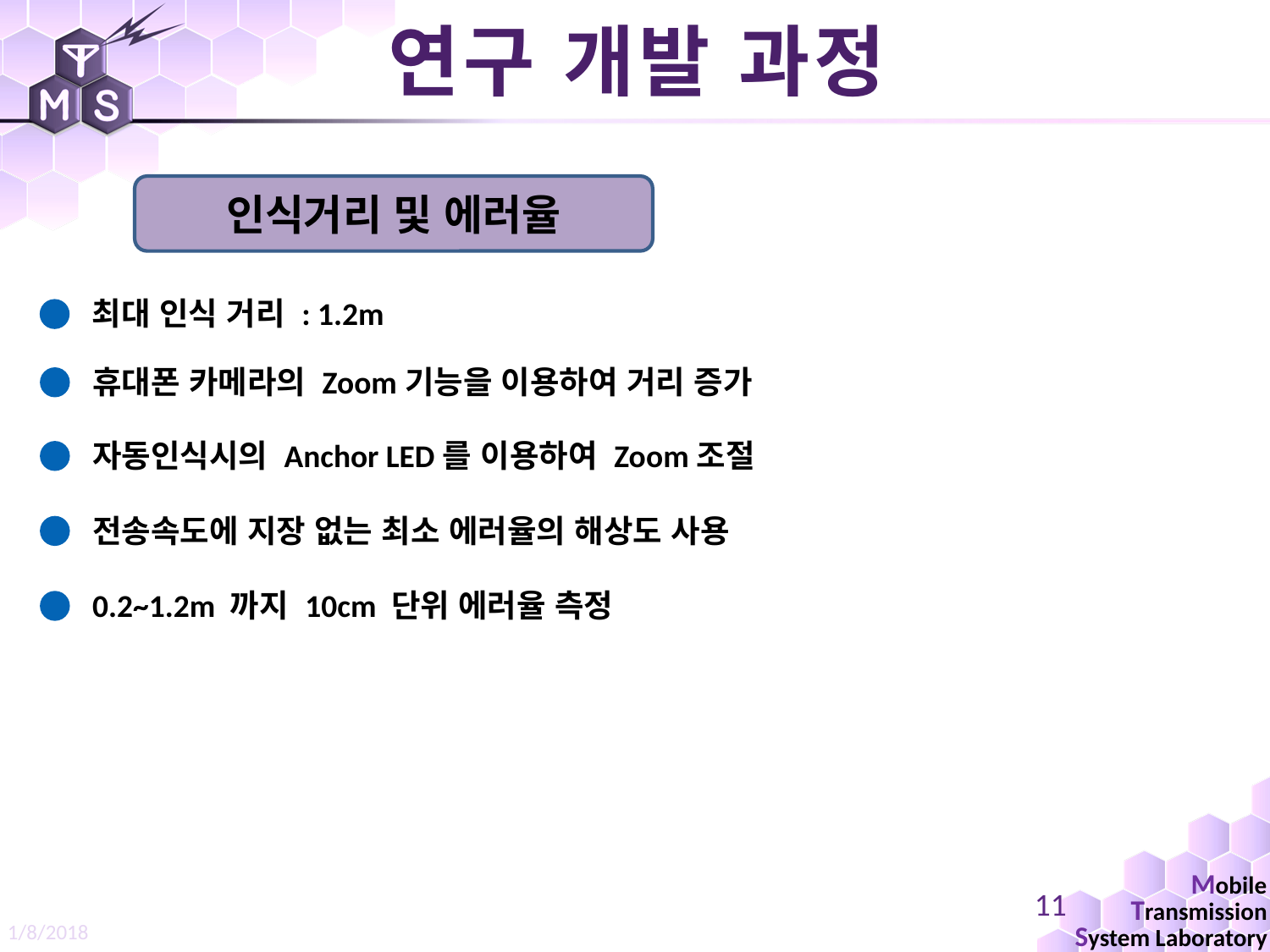

연구 개발 과정
인식거리 및 에러율
최대 인식 거리 : 1.2m

휴대폰 카메라의 Zoom기능을 이용하여 거리 증가

자동인식시의 Anchor LED를 이용하여 Zoom조절

전송속도에 지장 없는 최소 에러율의 해상도 사용

0.2~1.2m 까지 10cm 단위 에러율 측정

11
1/8/2018